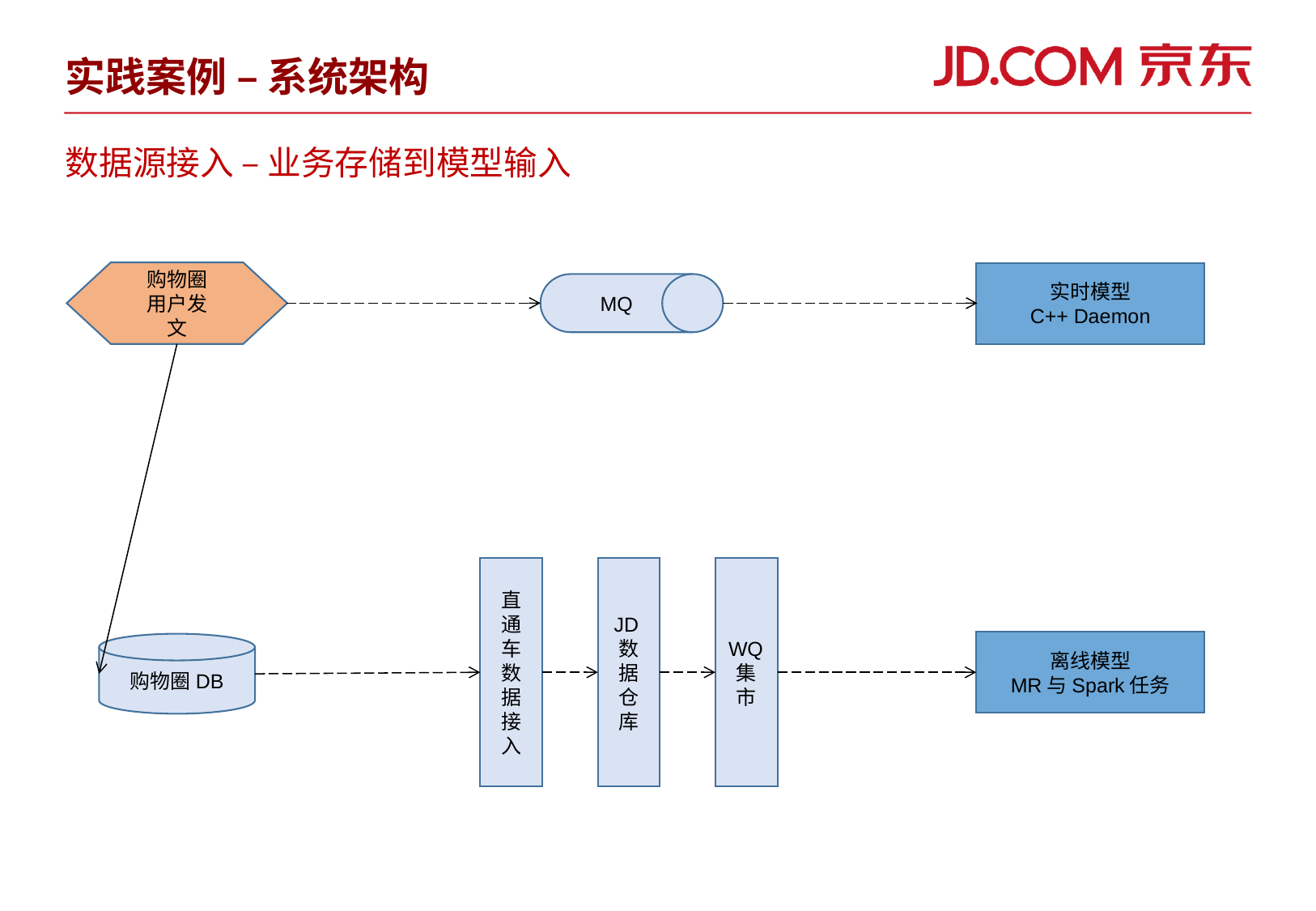

实践案例 – 系统架构
数据源接入 – 业务存储到模型输入
购物圈用户发文
实时模型
C++ Daemon
MQ
离线模型
MR与Spark任务
购物圈DB
WQ集市
直通车数据接入
JD数据仓库